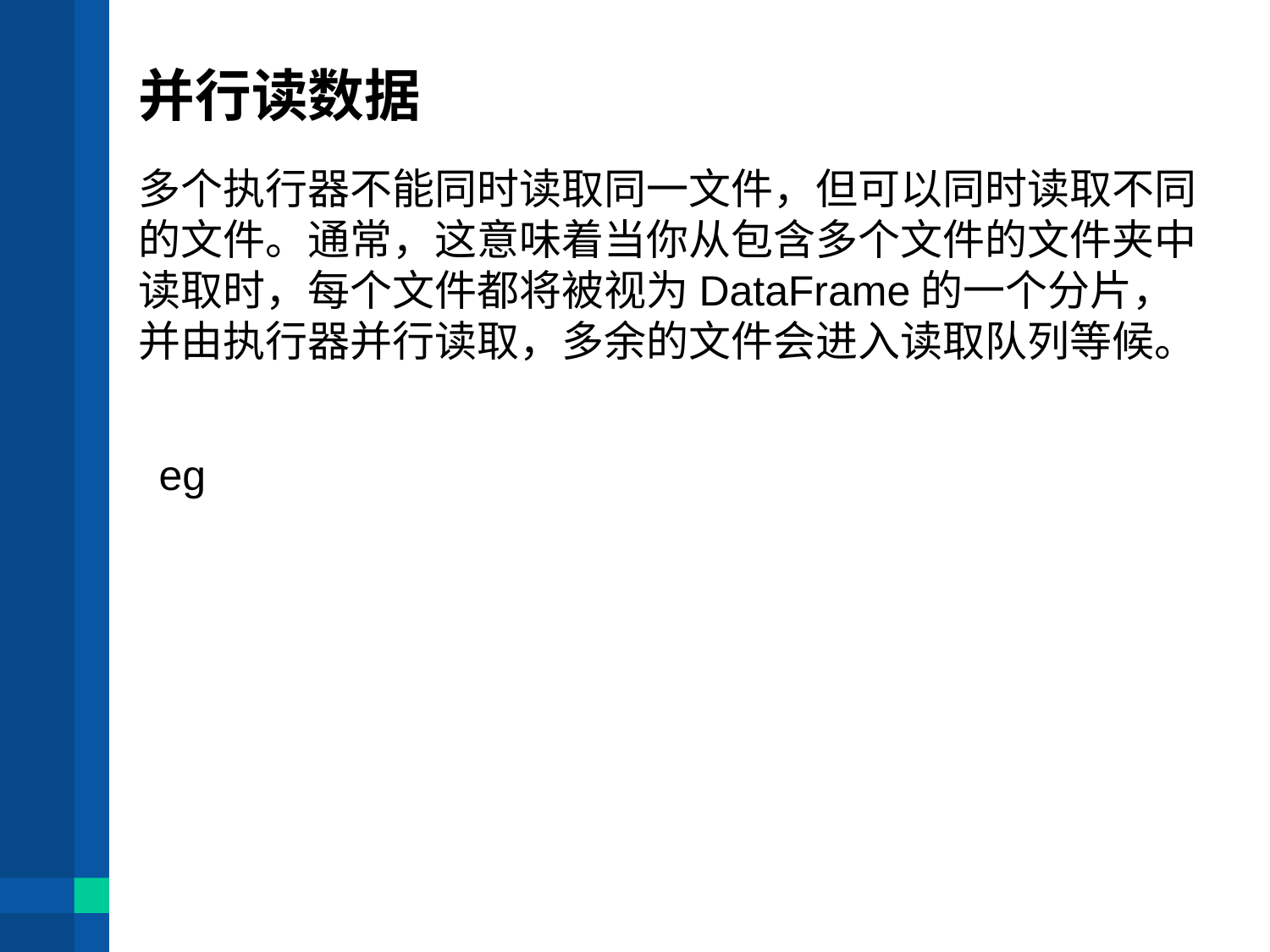

并行读数据

多个执行器不能同时读取同一文件，但可以同时读取不同的文件。通常，这意味着当你从包含多个文件的文件夹中读取时，每个文件都将被视为DataFrame的一个分片，
并由执行器并行读取，多余的文件会进入读取队列等候。
eg